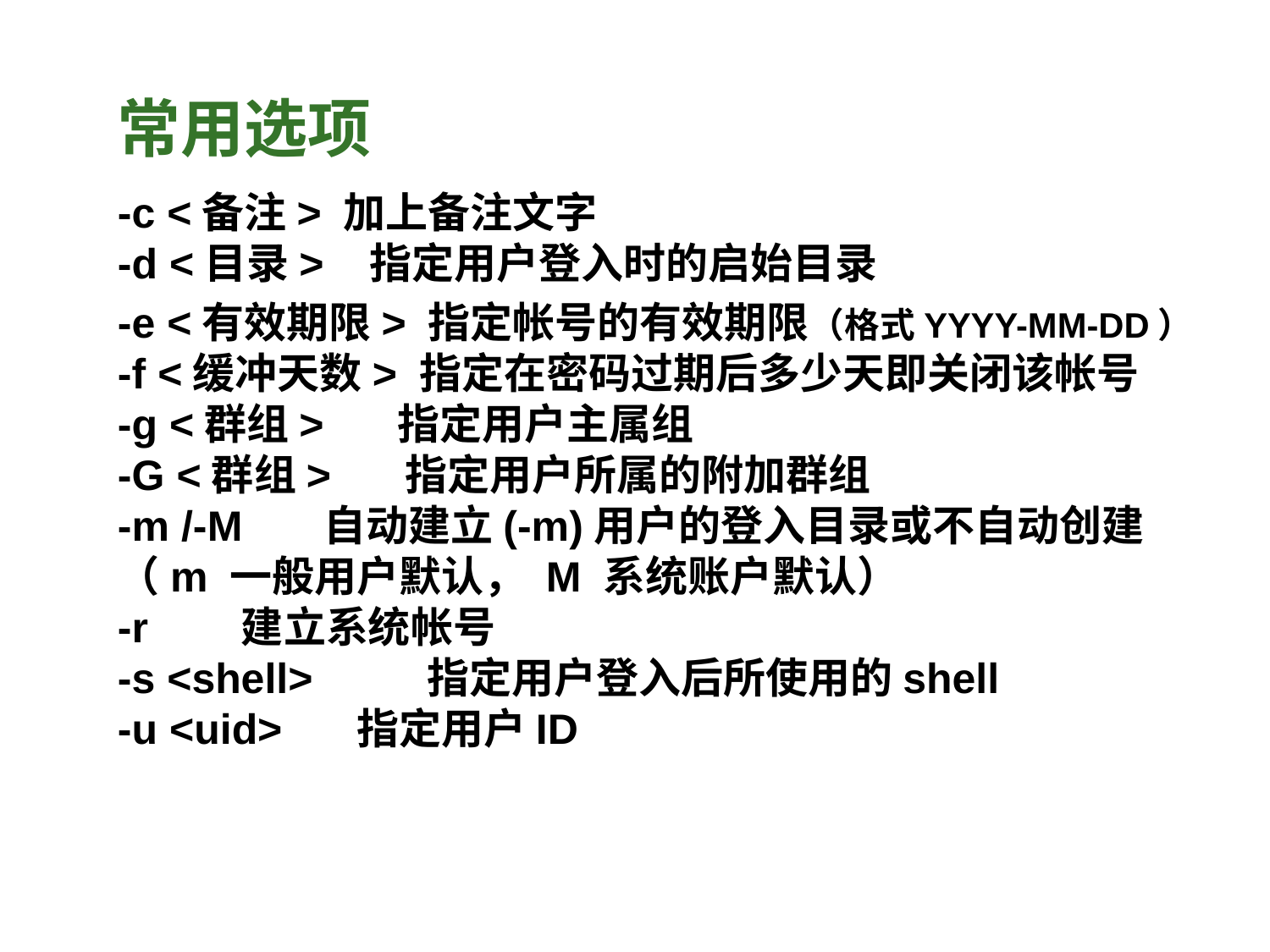

常用选项
-c <备注> 加上备注文字
-d <目录>   指定用户登入时的启始目录
-e <有效期限> 指定帐号的有效期限（格式YYYY-MM-DD）
-f <缓冲天数> 指定在密码过期后多少天即关闭该帐号
-g <群组> 　 指定用户主属组 
-G <群组> 　 指定用户所属的附加群组
-m /-M　   自动建立(-m)用户的登入目录或不自动创建（m 一般用户默认， M 系统账户默认）
-r 　   建立系统帐号
-s <shell>　 　 指定用户登入后所使用的shell
-u <uid> 　 指定用户ID